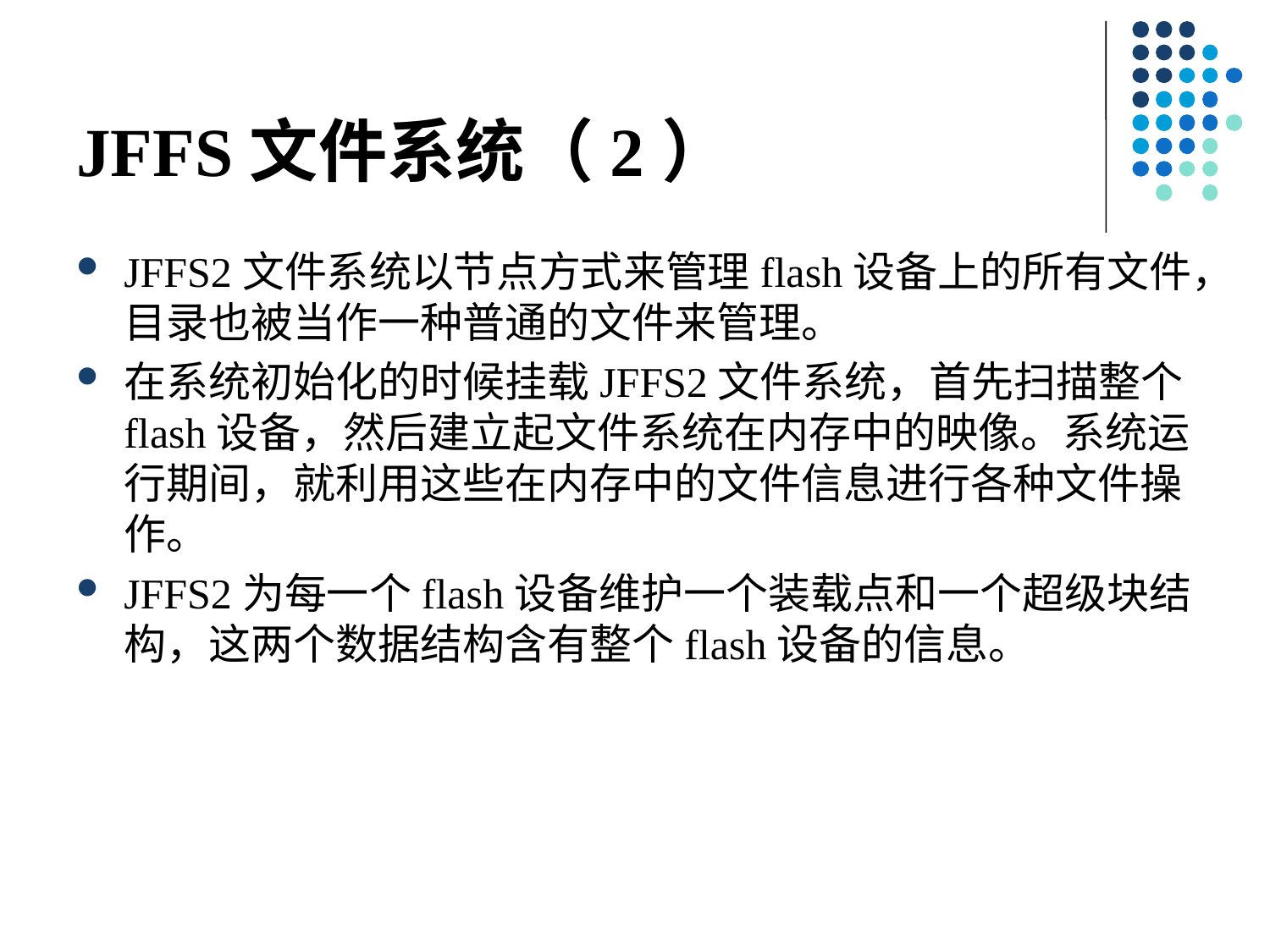

# JFFS文件系统（2）
JFFS2文件系统以节点方式来管理flash设备上的所有文件，目录也被当作一种普通的文件来管理。
在系统初始化的时候挂载JFFS2文件系统，首先扫描整个flash设备，然后建立起文件系统在内存中的映像。系统运行期间，就利用这些在内存中的文件信息进行各种文件操作。
JFFS2为每一个flash设备维护一个装载点和一个超级块结构，这两个数据结构含有整个flash设备的信息。